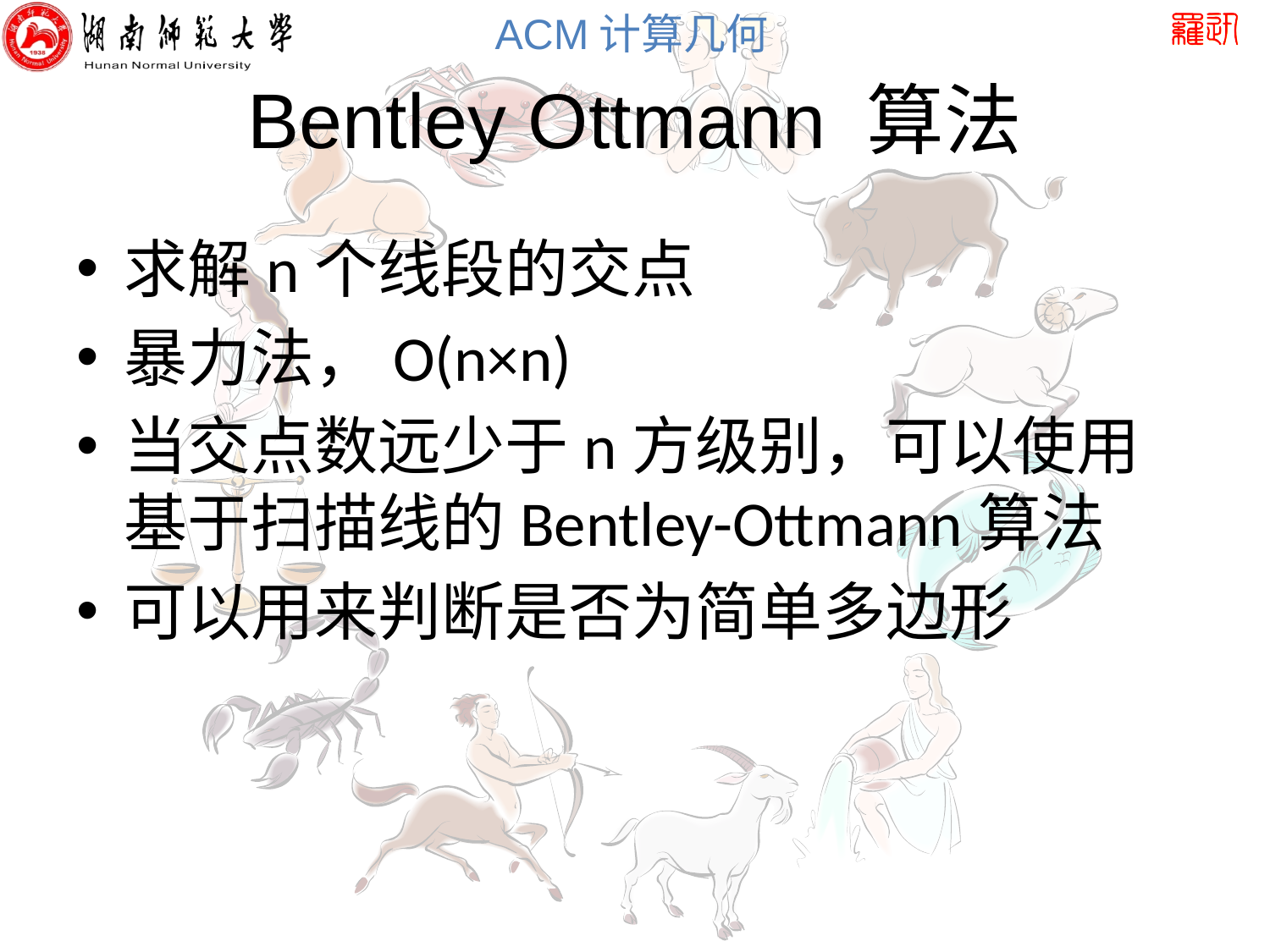

# Bentley Ottmann 算法
求解n个线段的交点
暴力法，O(n×n)
当交点数远少于n方级别，可以使用基于扫描线的Bentley-Ottmann算法
可以用来判断是否为简单多边形